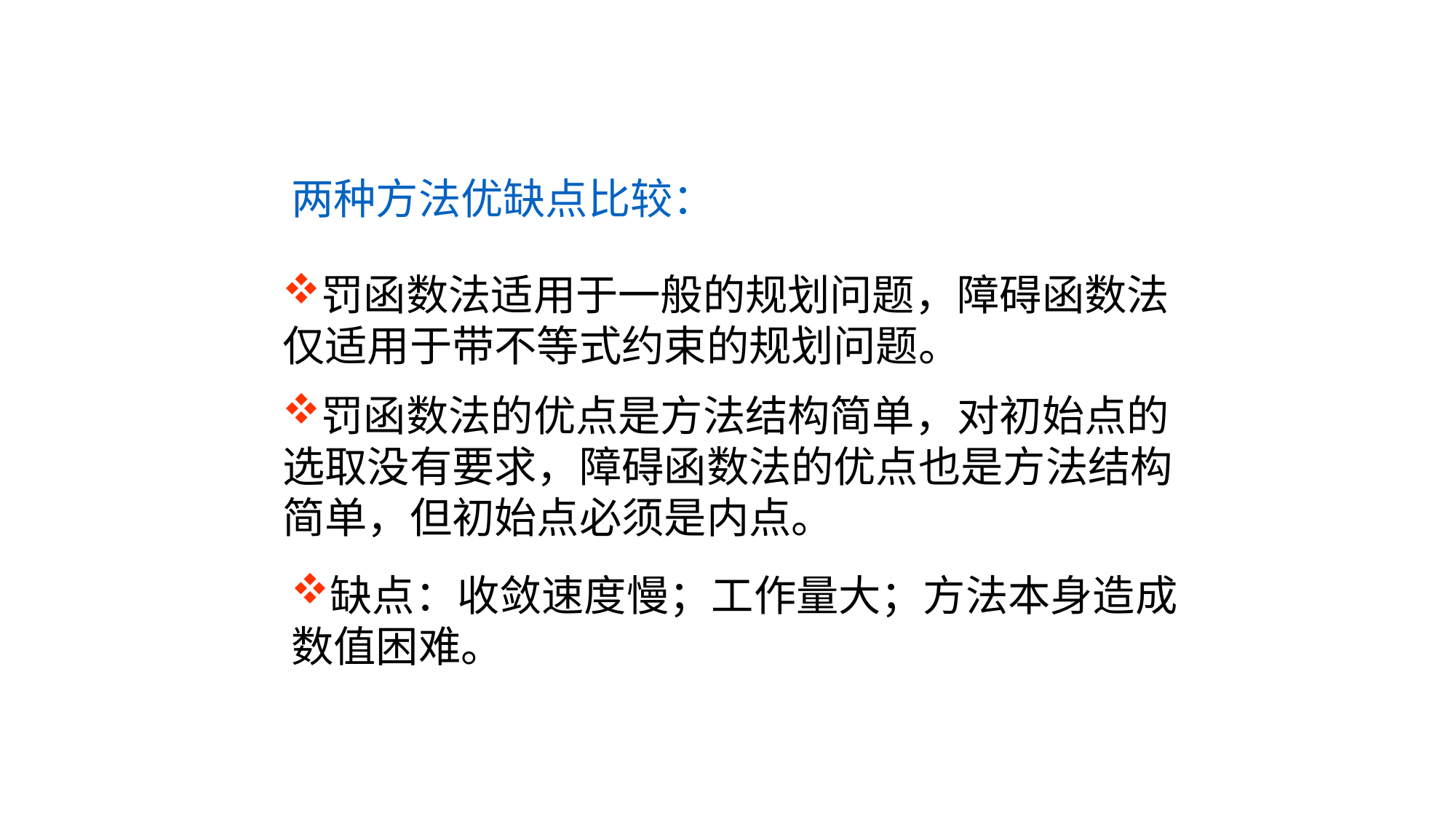

两种方法优缺点比较：
罚函数法适用于一般的规划问题，障碍函数法仅适用于带不等式约束的规划问题。
罚函数法的优点是方法结构简单，对初始点的选取没有要求，障碍函数法的优点也是方法结构简单，但初始点必须是内点。
缺点：收敛速度慢；工作量大；方法本身造成数值困难。